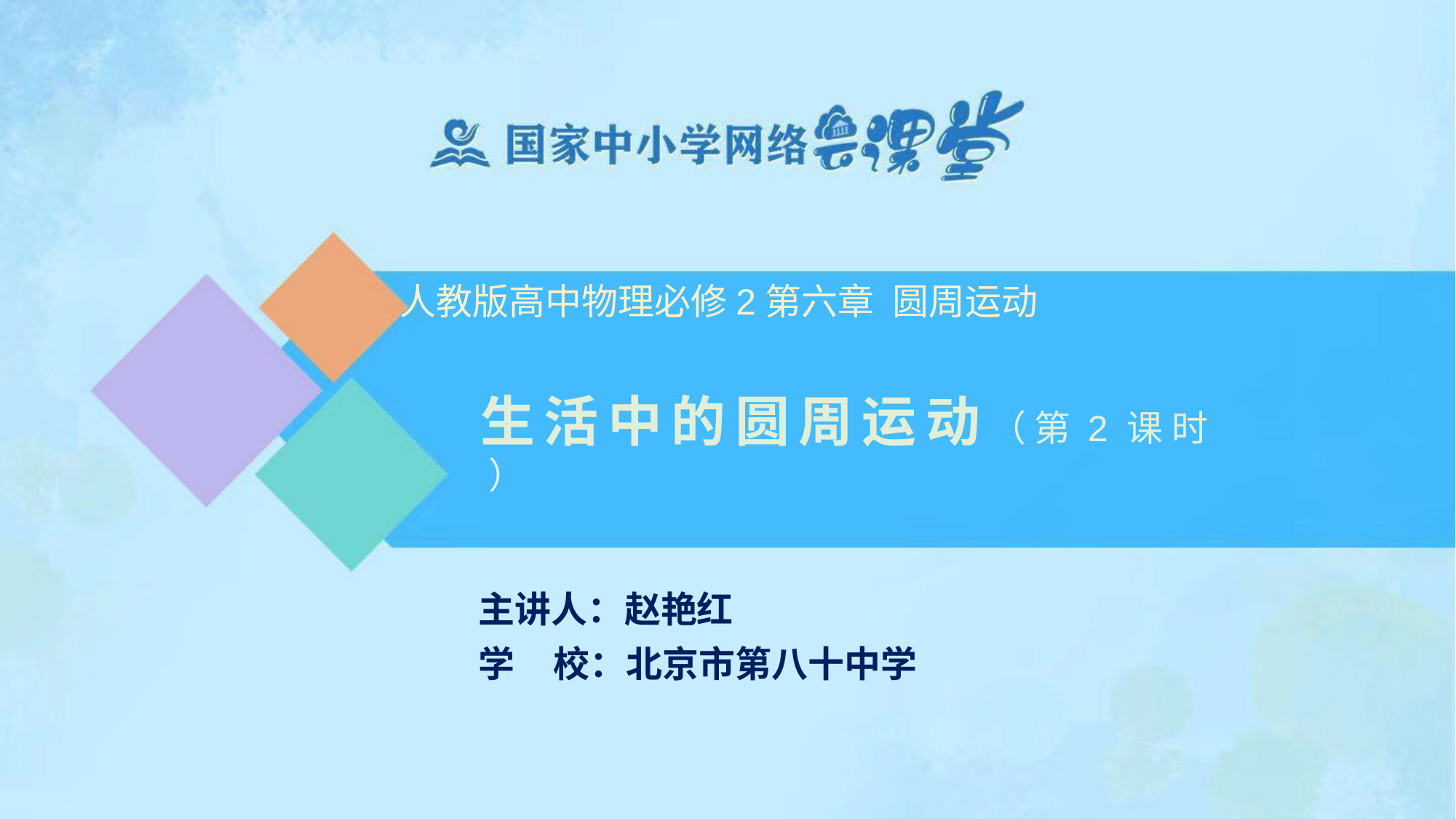

# 人教版高中物理必修2	第六章	圆周运动
生活中的圆周运动（ 第 2 课 时 ）
主讲人：赵艳红
学	校：北京市第八十中学